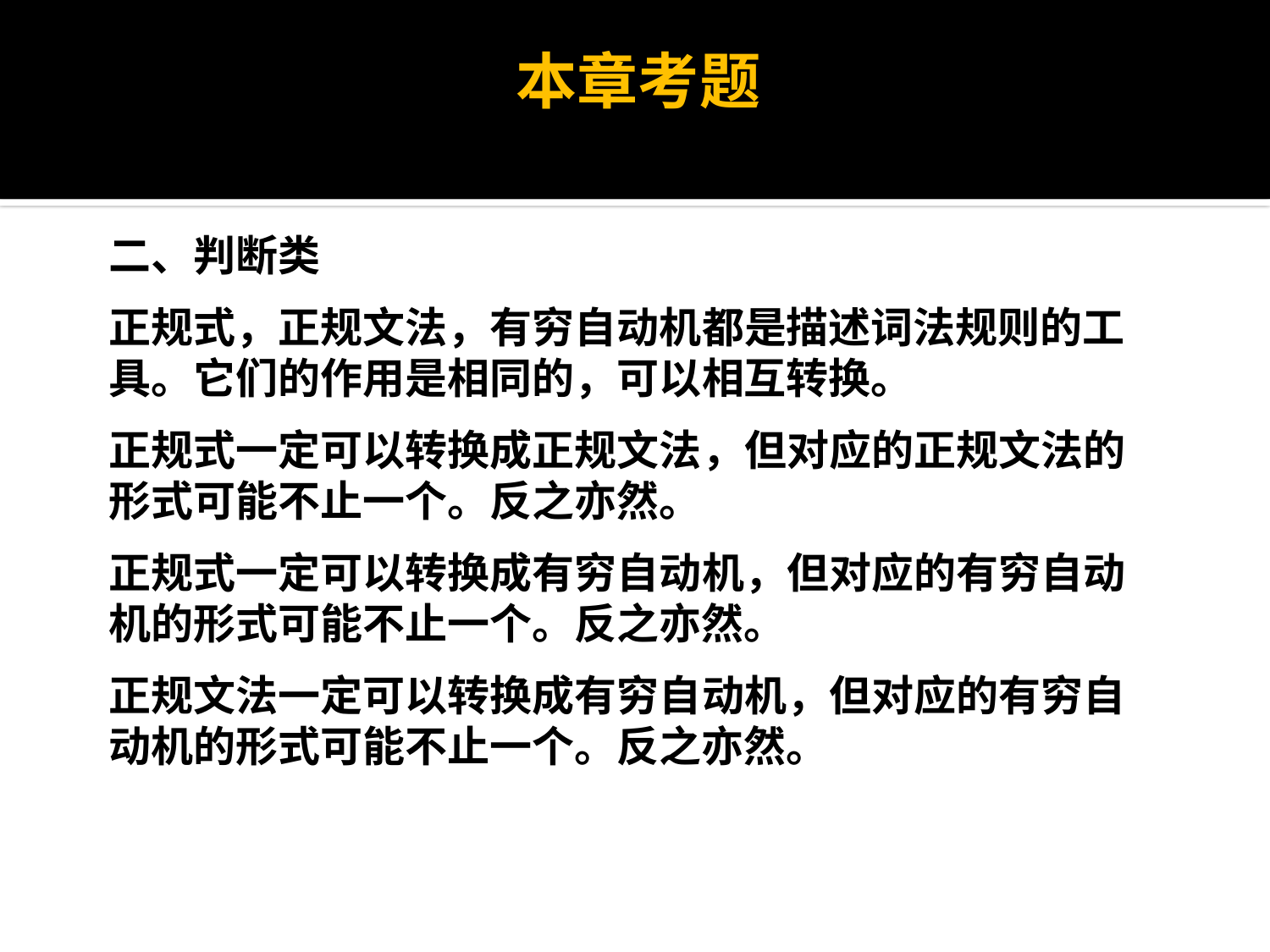

# 本章考题
二、判断类
正规式，正规文法，有穷自动机都是描述词法规则的工具。它们的作用是相同的，可以相互转换。
正规式一定可以转换成正规文法，但对应的正规文法的形式可能不止一个。反之亦然。
正规式一定可以转换成有穷自动机，但对应的有穷自动机的形式可能不止一个。反之亦然。
正规文法一定可以转换成有穷自动机，但对应的有穷自动机的形式可能不止一个。反之亦然。